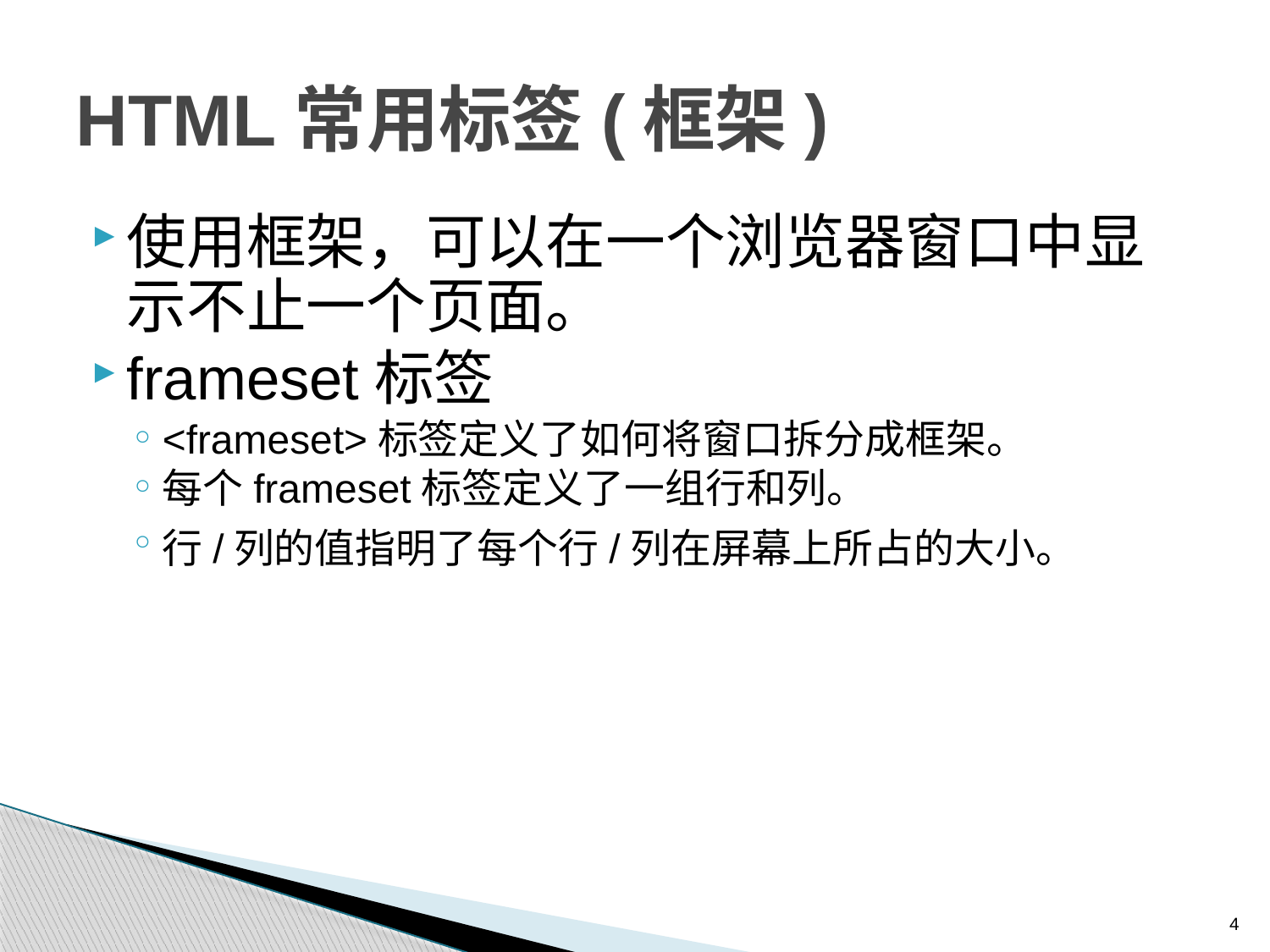

# HTML常用标签(框架)
使用框架，可以在一个浏览器窗口中显示不止一个页面。
frameset标签
<frameset>标签定义了如何将窗口拆分成框架。
每个frameset标签定义了一组行和列。
行/列的值指明了每个行/列在屏幕上所占的大小。
4